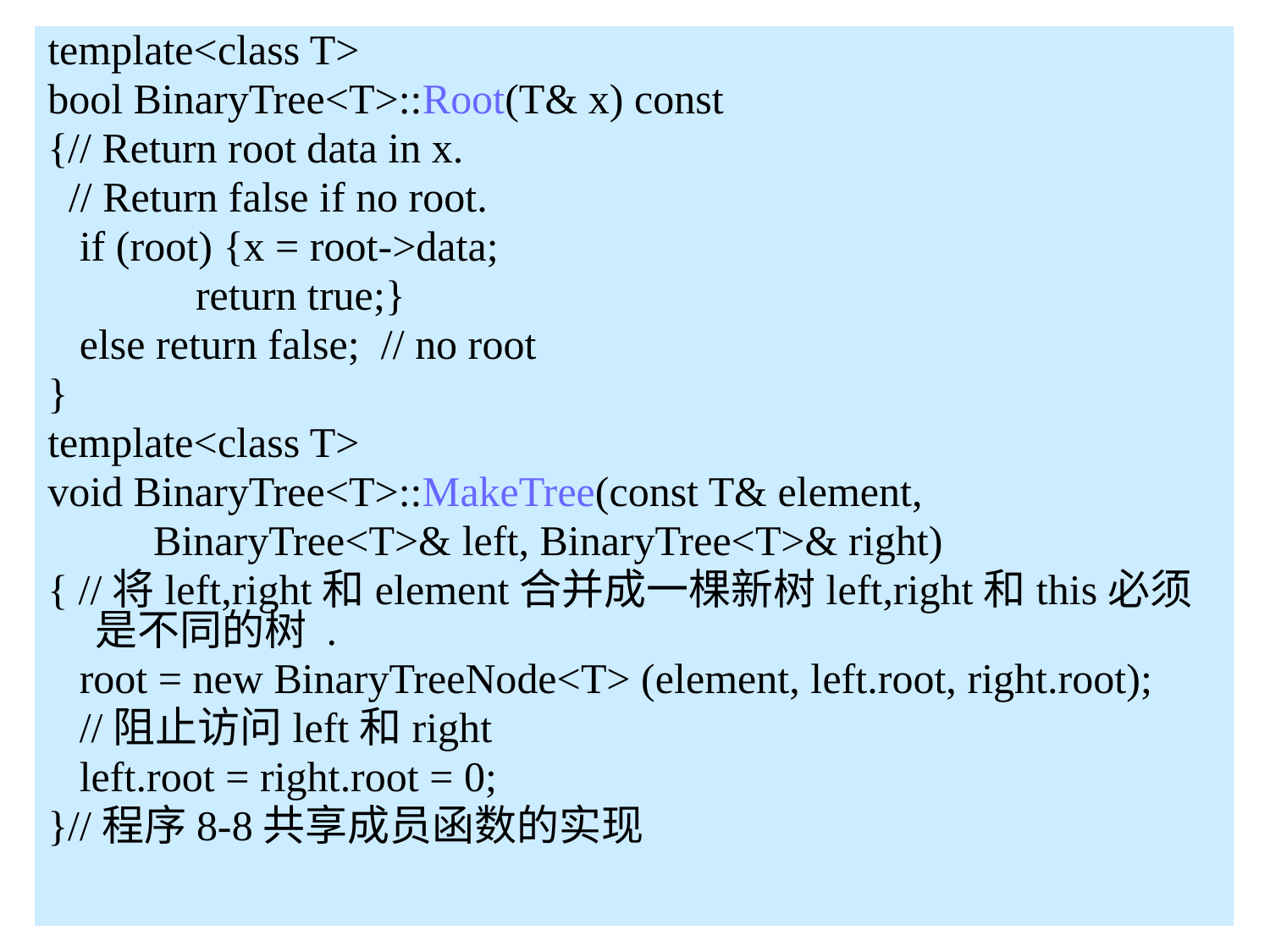

8.8 The Class BinaryTree
template<class T>
bool BinaryTree<T>::Root(T& x) const
{// Return root data in x.
  // Return false if no root.
   if (root) {x = root->data;
              return true;}
   else return false;  // no root
}
template<class T>
void BinaryTree<T>::MakeTree(const T& element,
          BinaryTree<T>& left, BinaryTree<T>& right)
{ //将left,right和element合并成一棵新树left,right和this必须是不同的树 .
   root = new BinaryTreeNode<T> (element, left.root, right.root);
   //阻止访问left和right
   left.root = right.root = 0;
}//程序8-8共享成员函数的实现
46